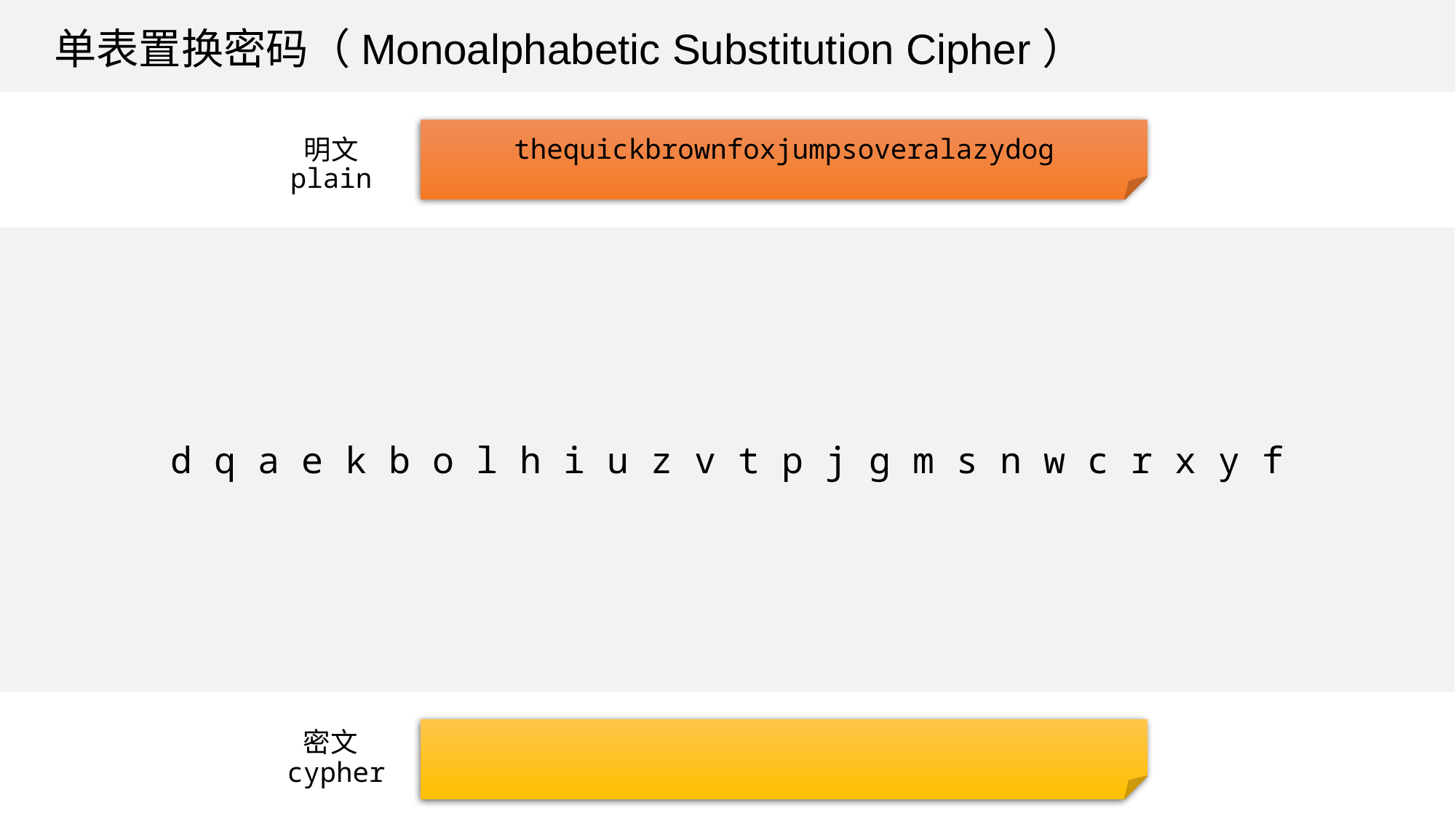

单表置换密码（Monoalphabetic Substitution Cipher）
thequickbrownfoxjumpsoveralazydog
明文
plain

d q a e k b o l h i u z v t p j g m s n w c r x y f

密文
cypher